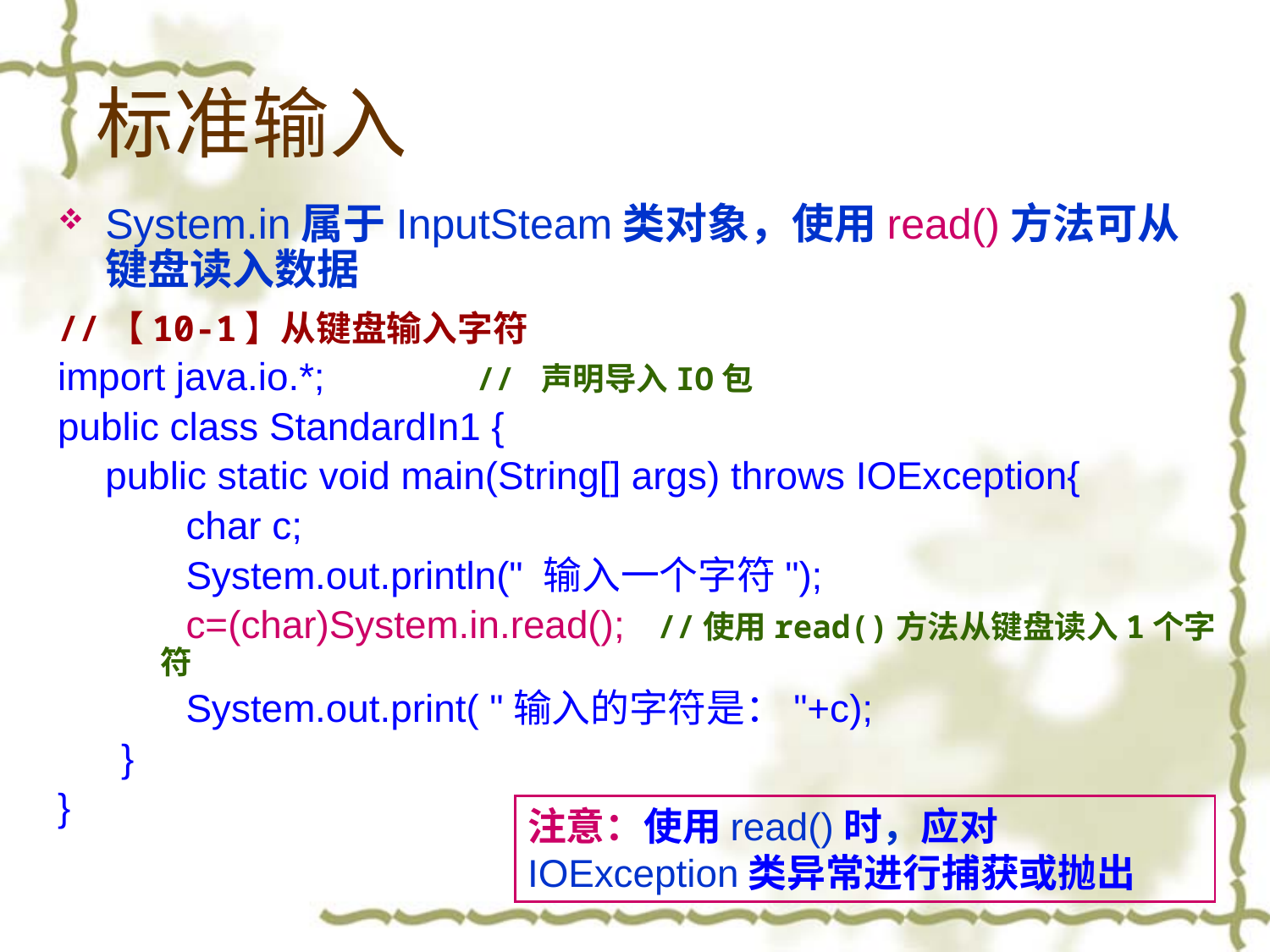

# 标准输入
System.in属于InputSteam类对象，使用read()方法可从键盘读入数据
//【10-1】从键盘输入字符
import java.io.*;              // 声明导入IO包
public class StandardIn1 {
	public static void main(String[] args) throws IOException{
      char c;
      System.out.println(" 输入一个字符");
      c=(char)System.in.read();   //使用read()方法从键盘读入1个字符
      System.out.print( "输入的字符是："+c);
}
}
注意：使用read()时，应对IOException类异常进行捕获或抛出